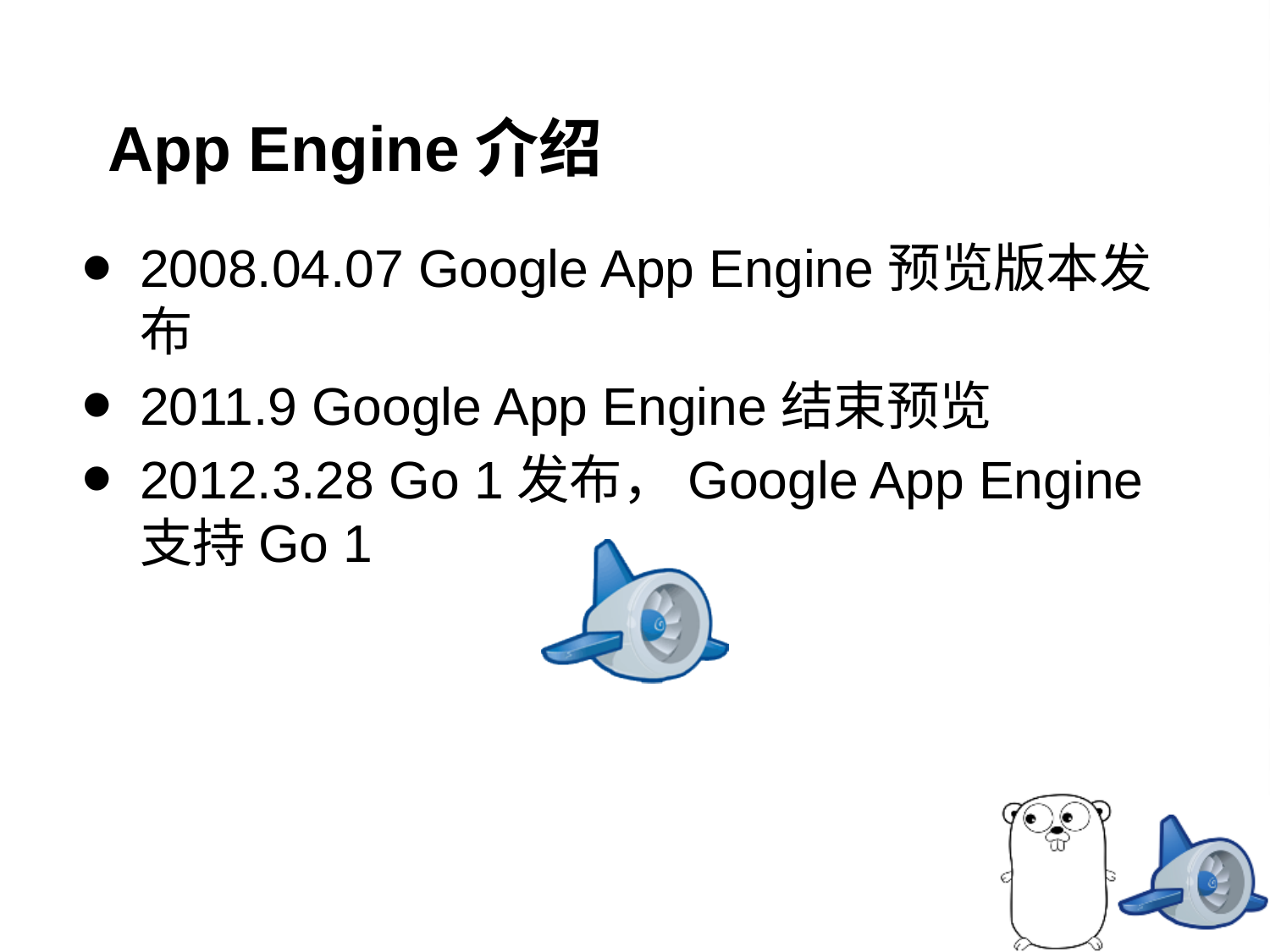

# App Engine介绍
2008.04.07 Google App Engine预览版本发布
2011.9 Google App Engine结束预览
2012.3.28 Go 1发布，Google App Engine支持Go 1